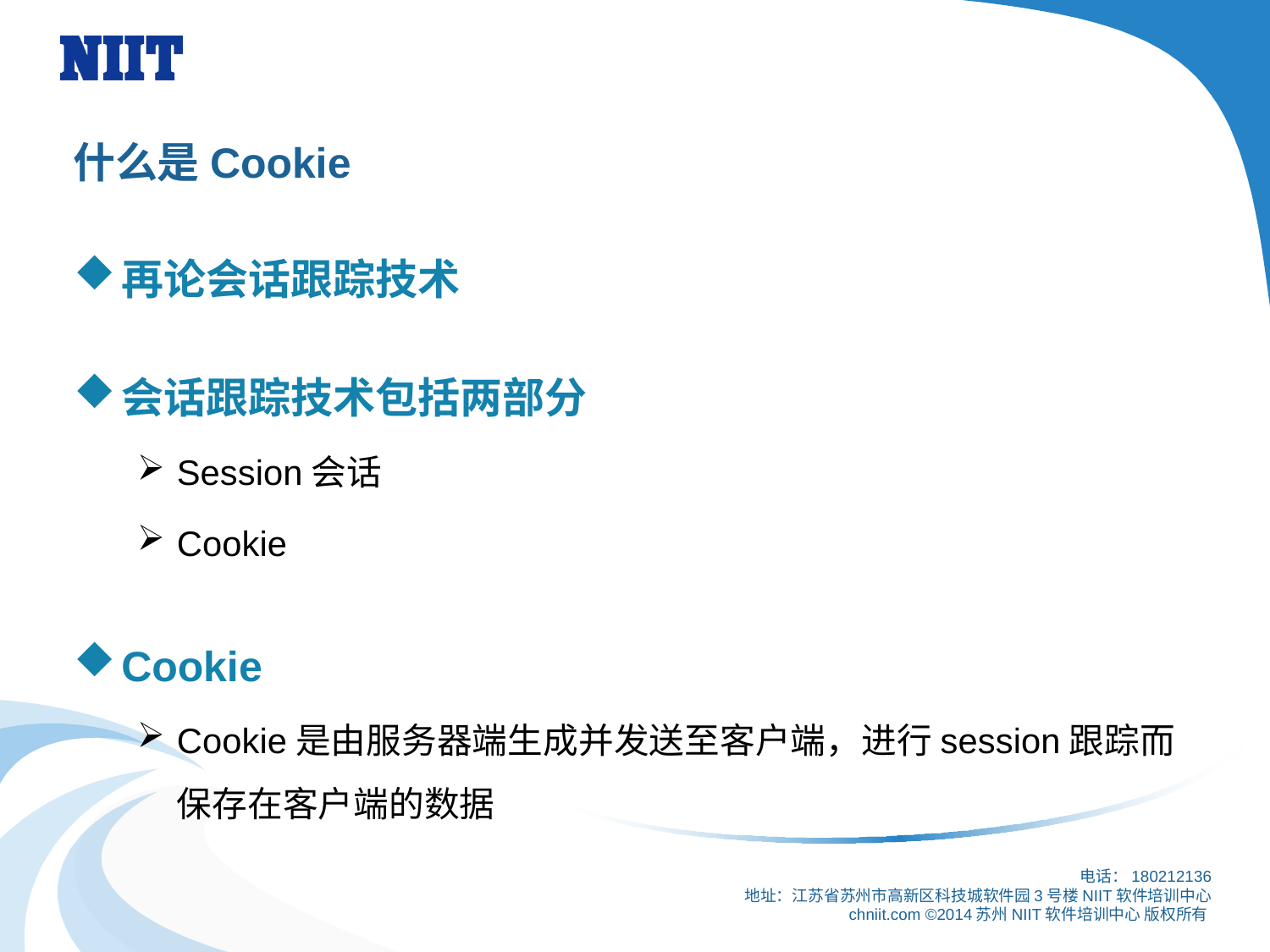

# 什么是Cookie
再论会话跟踪技术

会话跟踪技术包括两部分
Session会话
Cookie

Cookie
Cookie是由服务器端生成并发送至客户端，进行session跟踪而保存在客户端的数据